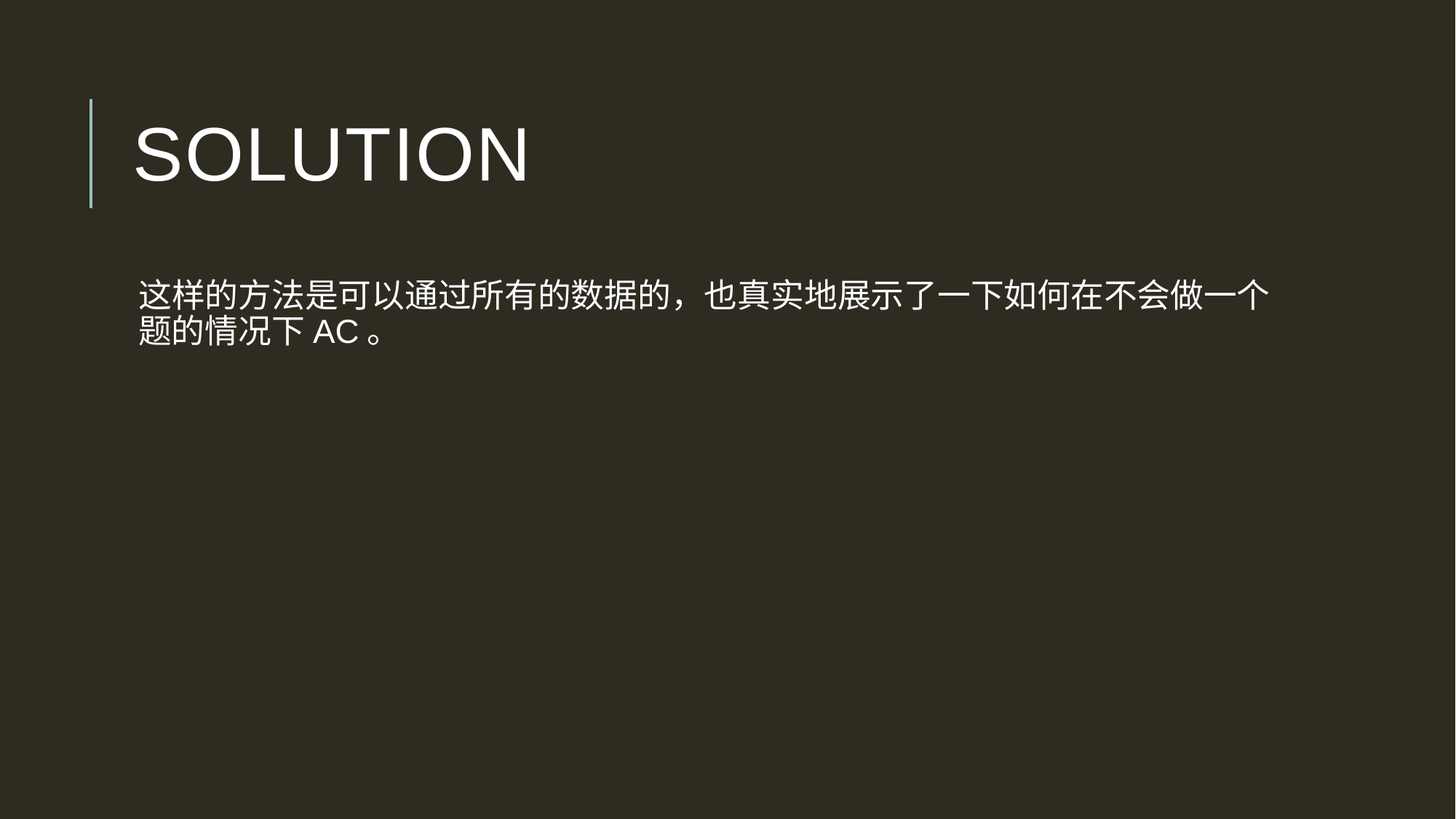

# Solution
这样的方法是可以通过所有的数据的，也真实地展示了一下如何在不会做一个题的情况下AC。